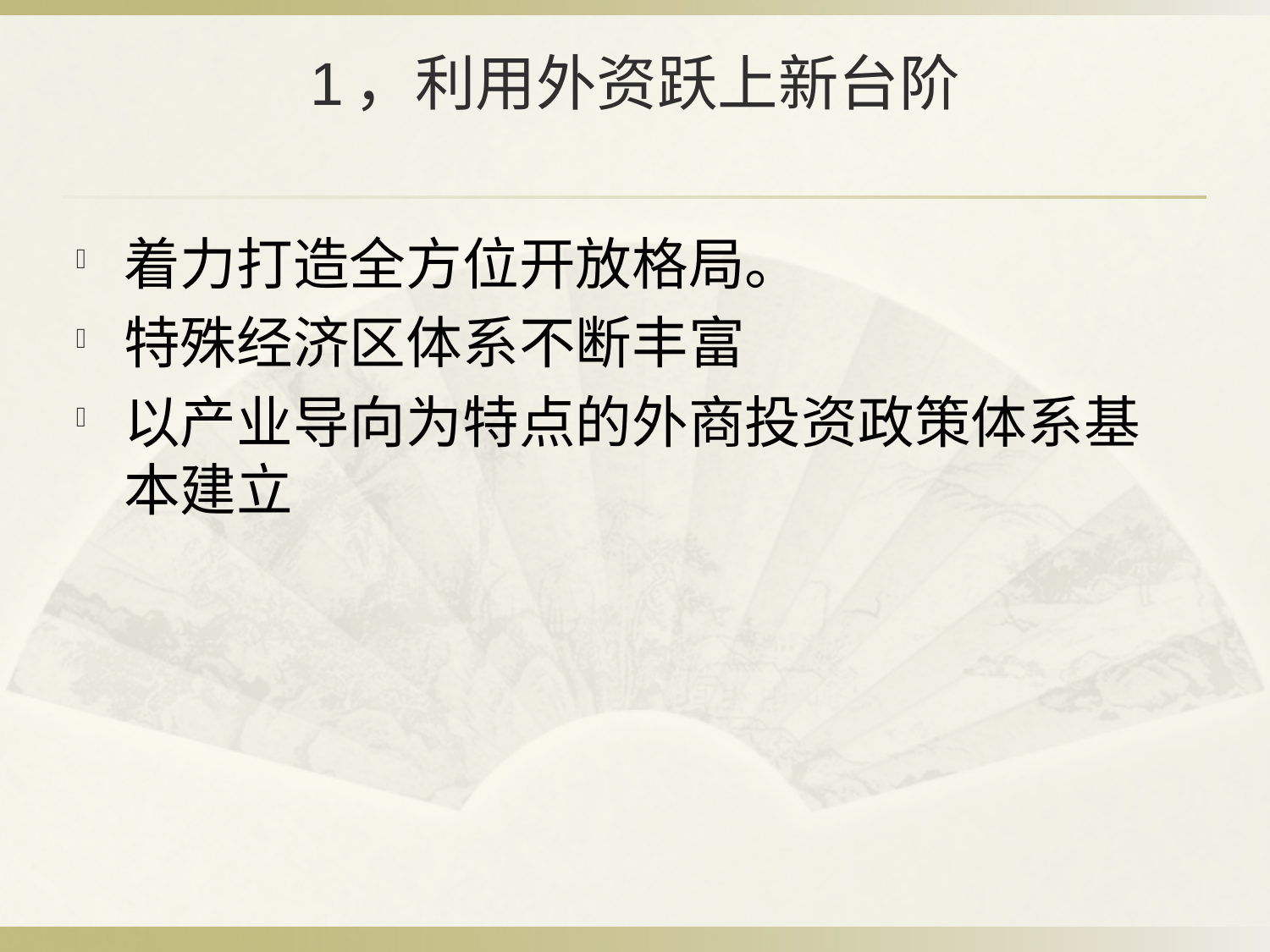

# 1，利用外资跃上新台阶
着力打造全方位开放格局。
特殊经济区体系不断丰富
以产业导向为特点的外商投资政策体系基本建立